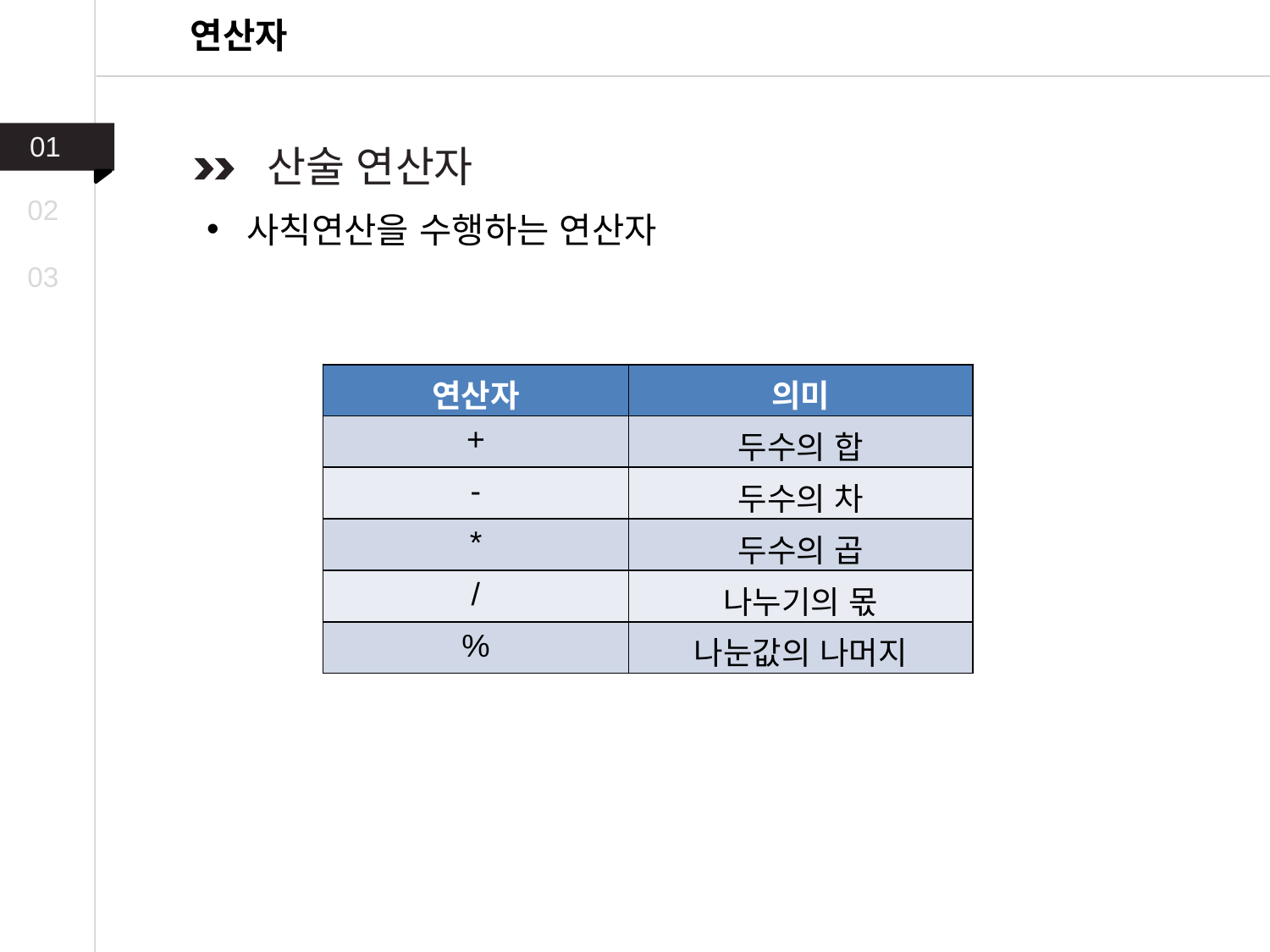

연산자
01

 산술 연산자

02
사칙연산을 수행하는 연산자
03
| 연산자 | 의미 |
| --- | --- |
| + | 두수의 합 |
| - | 두수의 차 |
| \* | 두수의 곱 |
| / | 나누기의 몫 |
| % | 나눈값의 나머지 |